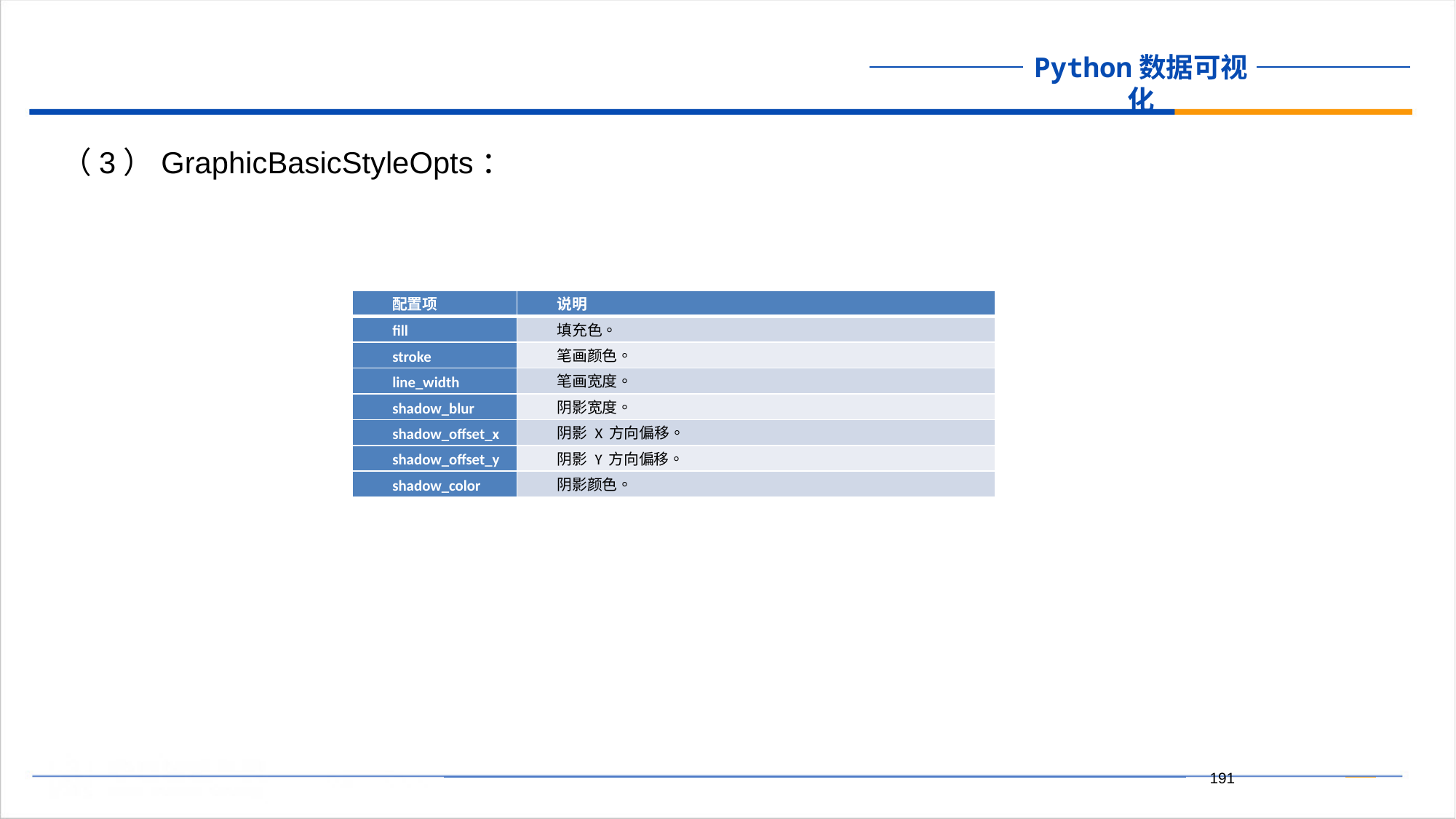

（3）GraphicBasicStyleOpts：
| 配置项 | 说明 |
| --- | --- |
| fill | 填充色。 |
| stroke | 笔画颜色。 |
| line\_width | 笔画宽度。 |
| shadow\_blur | 阴影宽度。 |
| shadow\_offset\_x | 阴影 X 方向偏移。 |
| shadow\_offset\_y | 阴影 Y 方向偏移。 |
| shadow\_color | 阴影颜色。 |